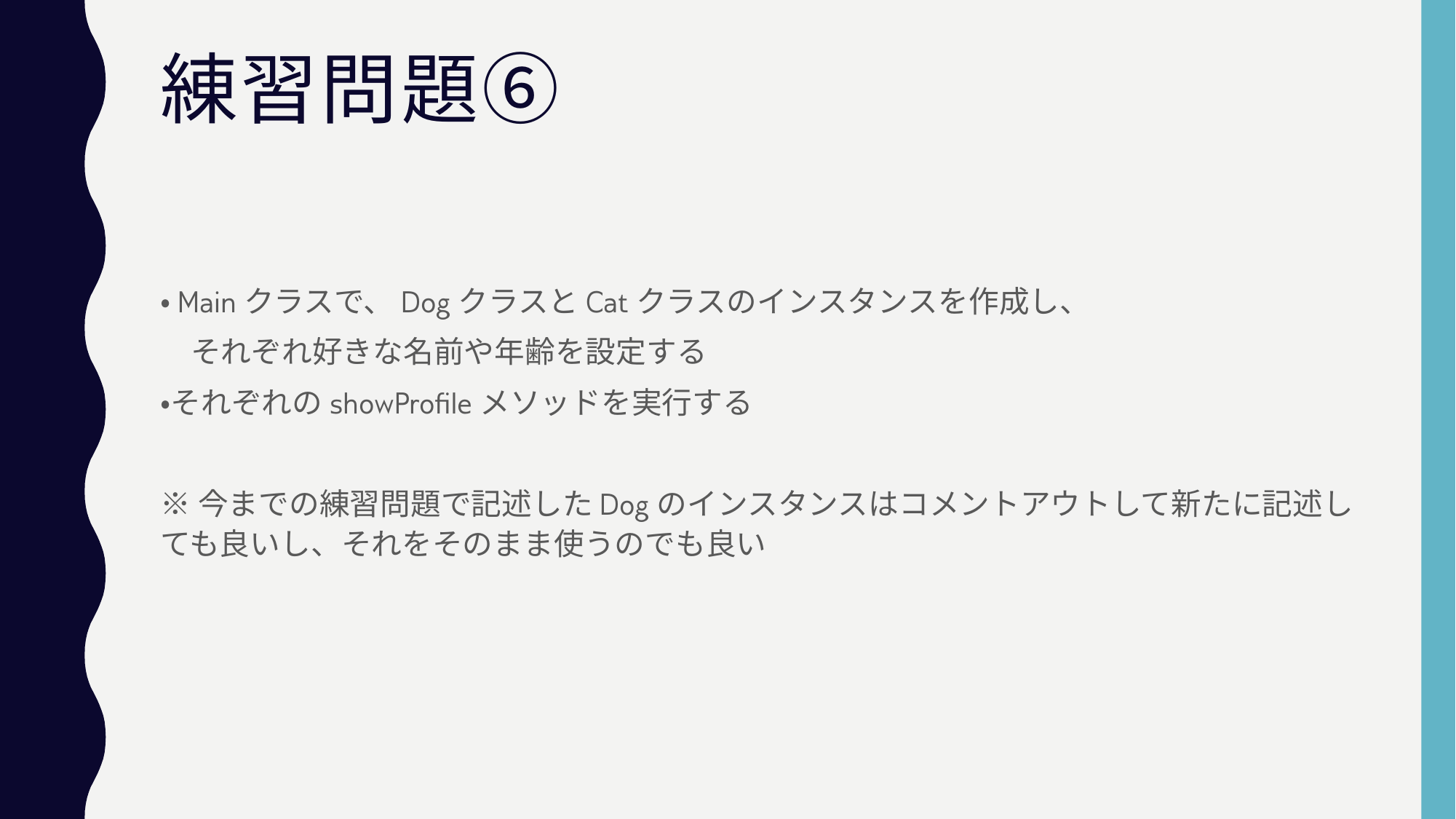

# 練習問題⑥
・Mainクラスで、DogクラスとCatクラスのインスタンスを作成し、
　それぞれ好きな名前や年齢を設定する
・それぞれのshowProfileメソッドを実行する

※今までの練習問題で記述したDogのインスタンスはコメントアウトして新たに記述しても良いし、それをそのまま使うのでも良い